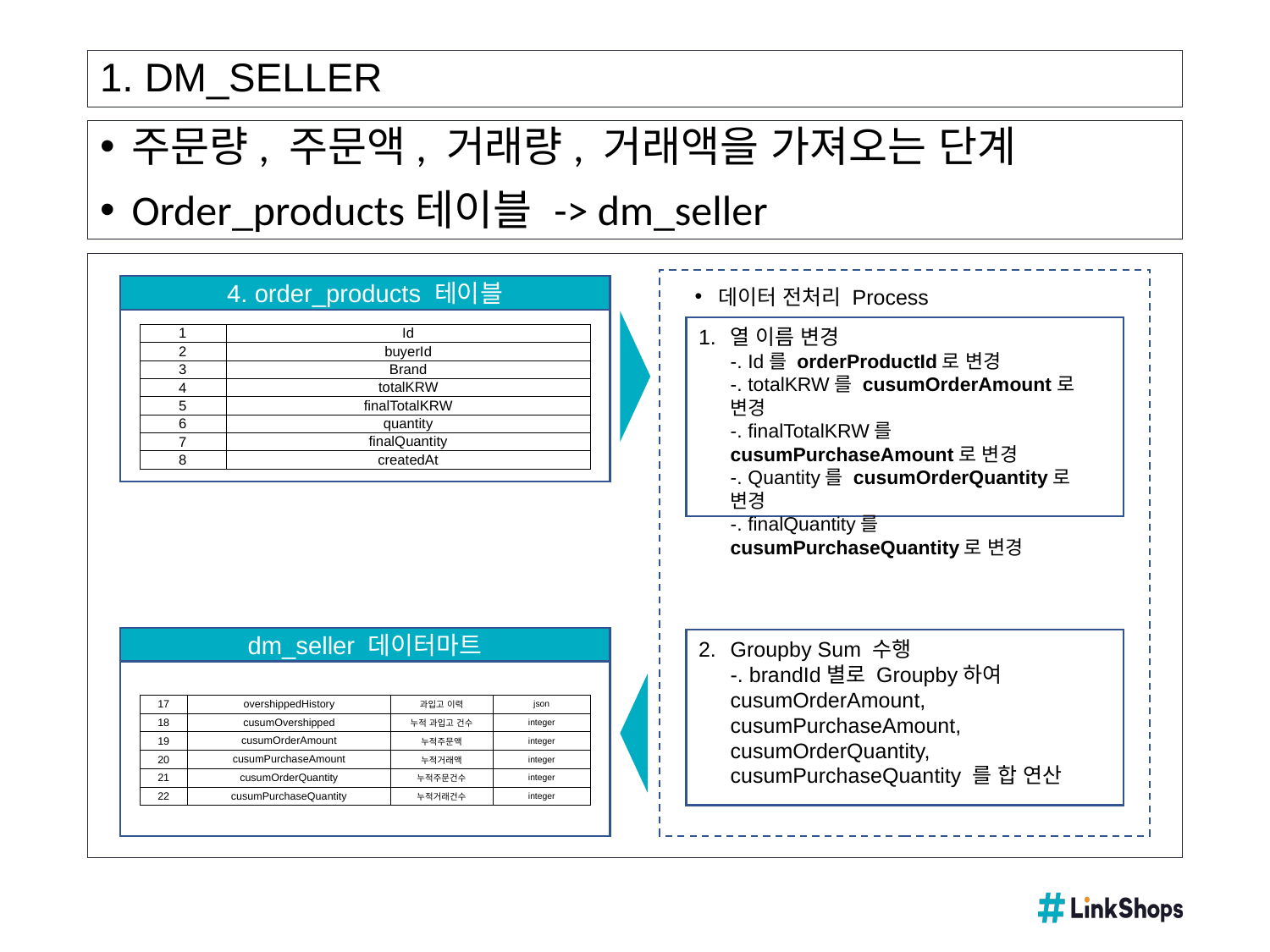

# 1. DM_SELLER
주문량, 주문액, 거래량, 거래액을 가져오는 단계
Order_products테이블 -> dm_seller

4. order_products 테이블
데이터 전처리 Process

열 이름 변경
-. Id를 orderProductId로 변경
-. totalKRW를 cusumOrderAmount로 변경
-. finalTotalKRW를 cusumPurchaseAmount로 변경
-. Quantity를 cusumOrderQuantity로 변경
-. finalQuantity를 cusumPurchaseQuantity로 변경
| 1 | Id |
| --- | --- |
| 2 | buyerId |
| 3 | Brand |
| 4 | totalKRW |
| 5 | finalTotalKRW |
| 6 | quantity |
| 7 | finalQuantity |
| 8 | createdAt |

dm_seller 데이터마트
Groupby Sum 수행
-. brandId별로 Groupby하여 cusumOrderAmount, cusumPurchaseAmount, cusumOrderQuantity, cusumPurchaseQuantity 를 합 연산

| 17 | overshippedHistory | 과입고 이력 | json |
| --- | --- | --- | --- |
| 18 | cusumOvershipped | 누적 과입고 건수 | integer |
| 19 | cusumOrderAmount | 누적주문액 | integer |
| 20 | cusumPurchaseAmount | 누적거래액 | integer |
| 21 | cusumOrderQuantity | 누적주문건수 | integer |
| 22 | cusumPurchaseQuantity | 누적거래건수 | integer |